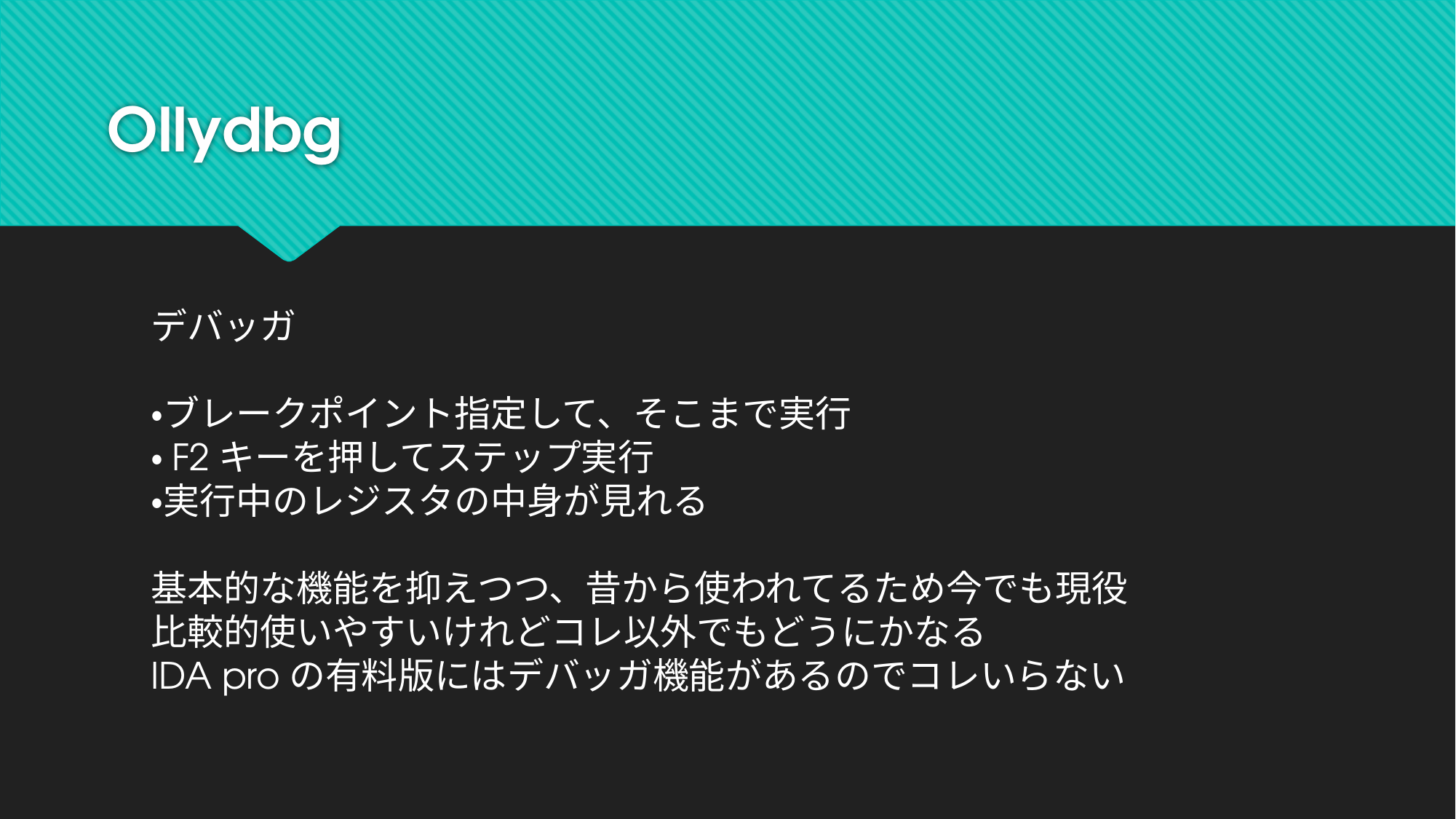

# Ollydbg
デバッガ

・ブレークポイント指定して、そこまで実行
・F2キーを押してステップ実行
・実行中のレジスタの中身が見れる

基本的な機能を抑えつつ、昔から使われてるため今でも現役
比較的使いやすいけれどコレ以外でもどうにかなる
IDA proの有料版にはデバッガ機能があるのでコレいらない